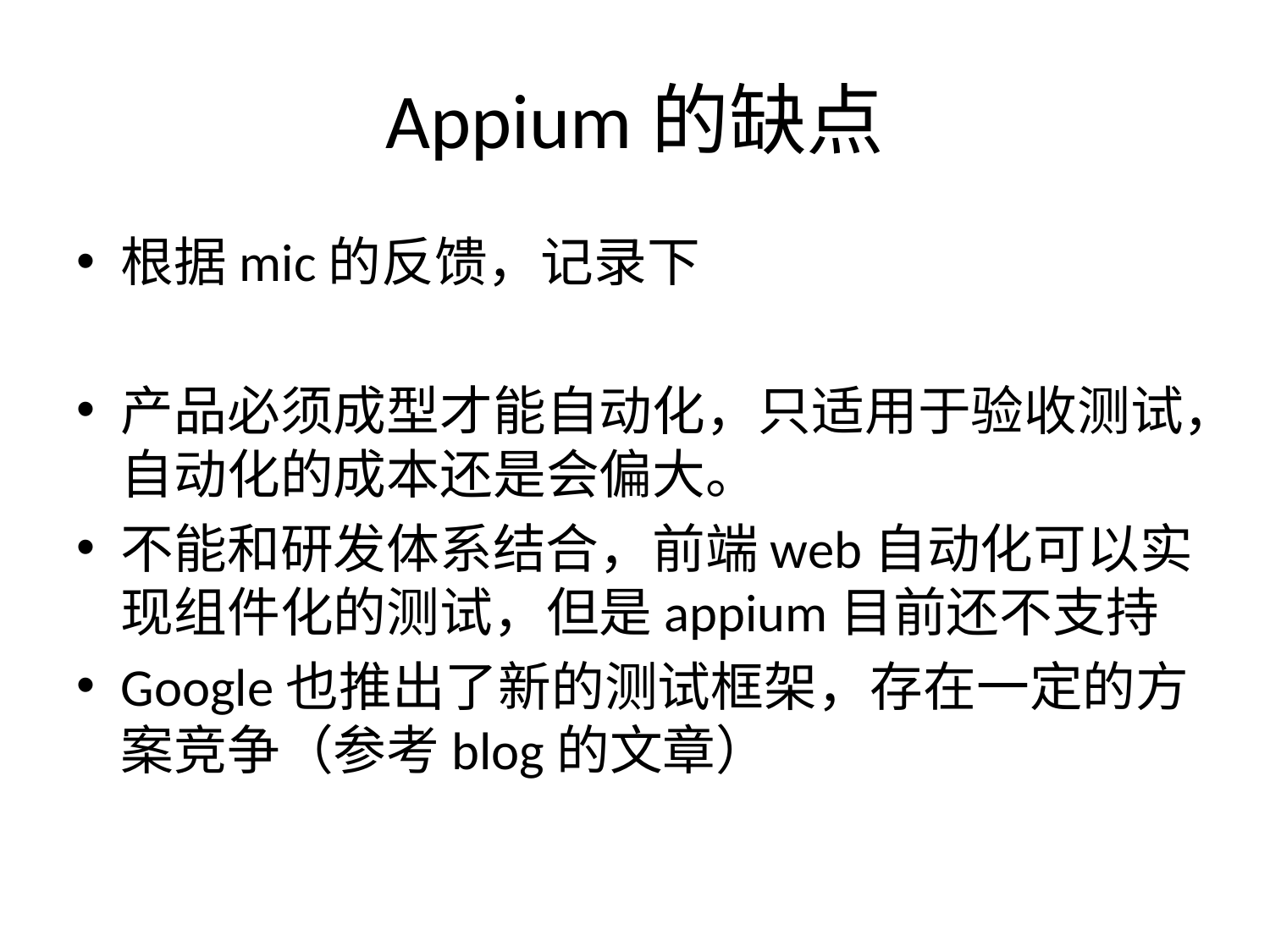

# Appium的缺点
根据mic的反馈，记录下

产品必须成型才能自动化，只适用于验收测试，自动化的成本还是会偏大。
不能和研发体系结合，前端web自动化可以实现组件化的测试，但是appium目前还不支持
Google也推出了新的测试框架，存在一定的方案竞争（参考blog的文章）